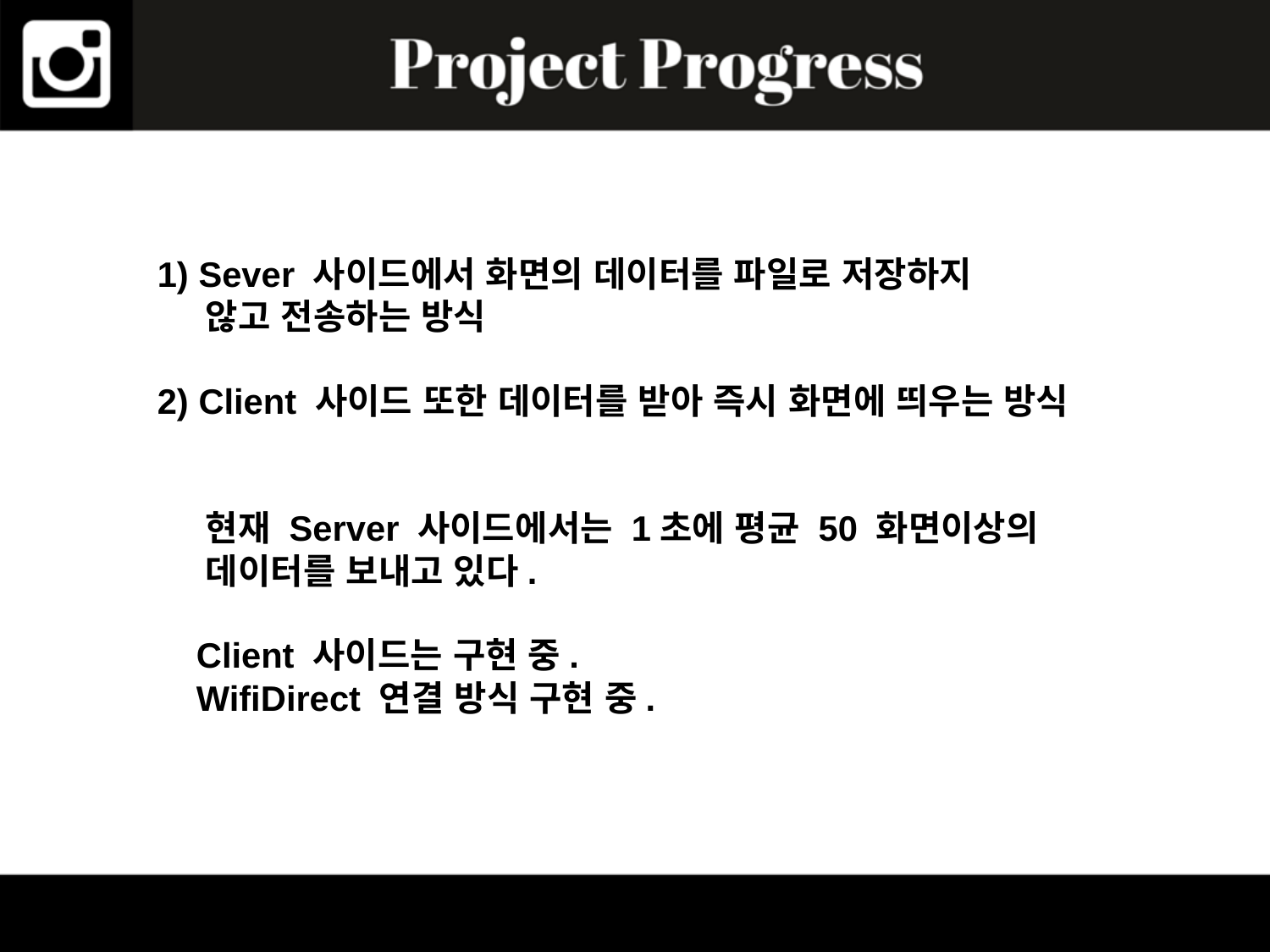

1) Sever 사이드에서 화면의 데이터를 파일로 저장하지
    않고 전송하는 방식

2) Client 사이드 또한 데이터를 받아 즉시 화면에 띄우는 방식

    현재 Server 사이드에서는 1초에 평균 50 화면이상의
    데이터를 보내고 있다.

    Client 사이드는 구현 중.
    WifiDirect 연결 방식 구현 중.